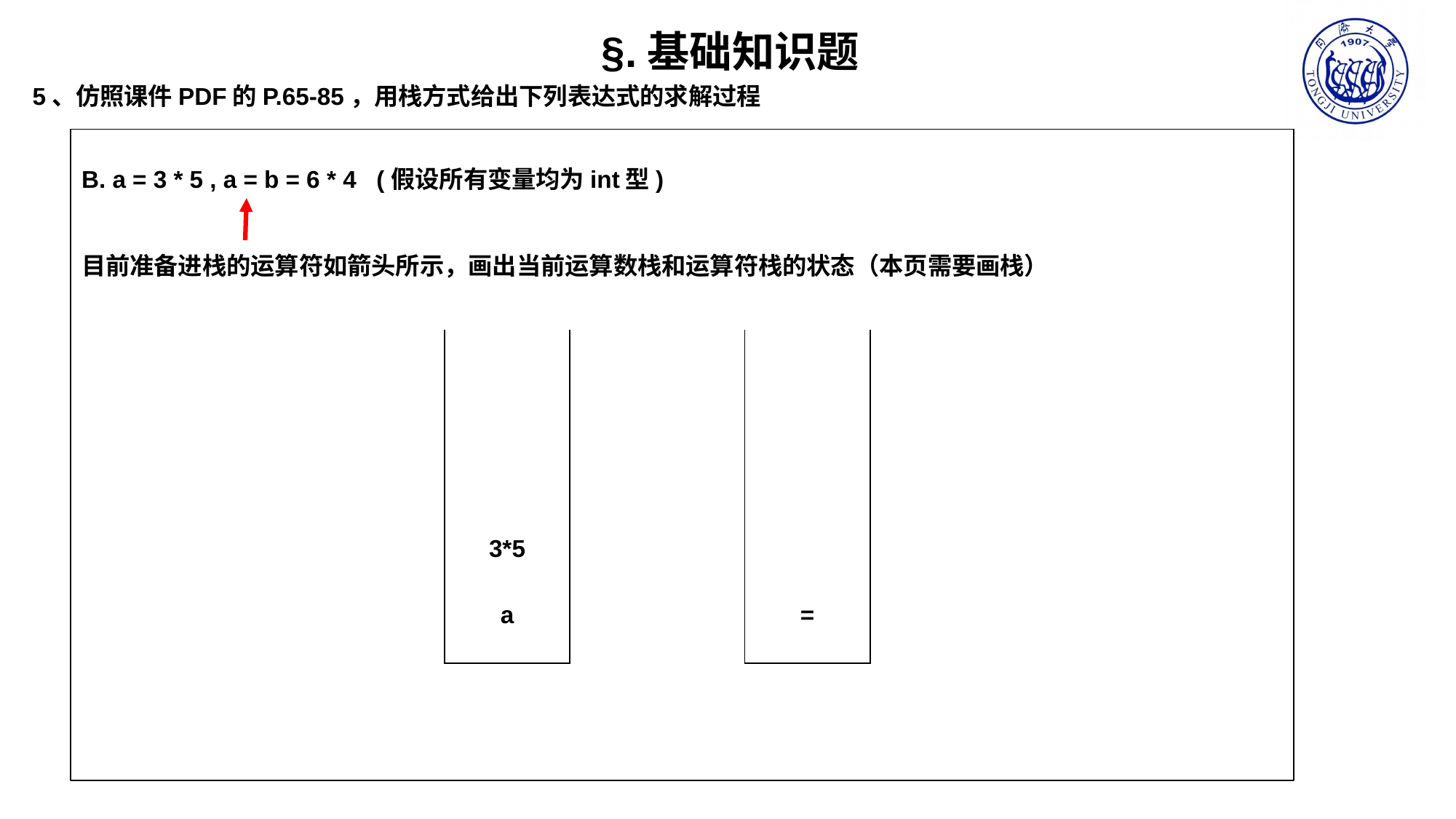

§.基础知识题
5、仿照课件PDF的P.65-85，用栈方式给出下列表达式的求解过程

B. a = 3 * 5 , a = b = 6 * 4   (假设所有变量均为int型)

目前准备进栈的运算符如箭头所示，画出当前运算数栈和运算符栈的状态（本页需要画栈）

|  |
| --- |
|  |
|  |
| 3\*5 |
| a |
|  |
| --- |
|  |
|  |
|  |
| = |